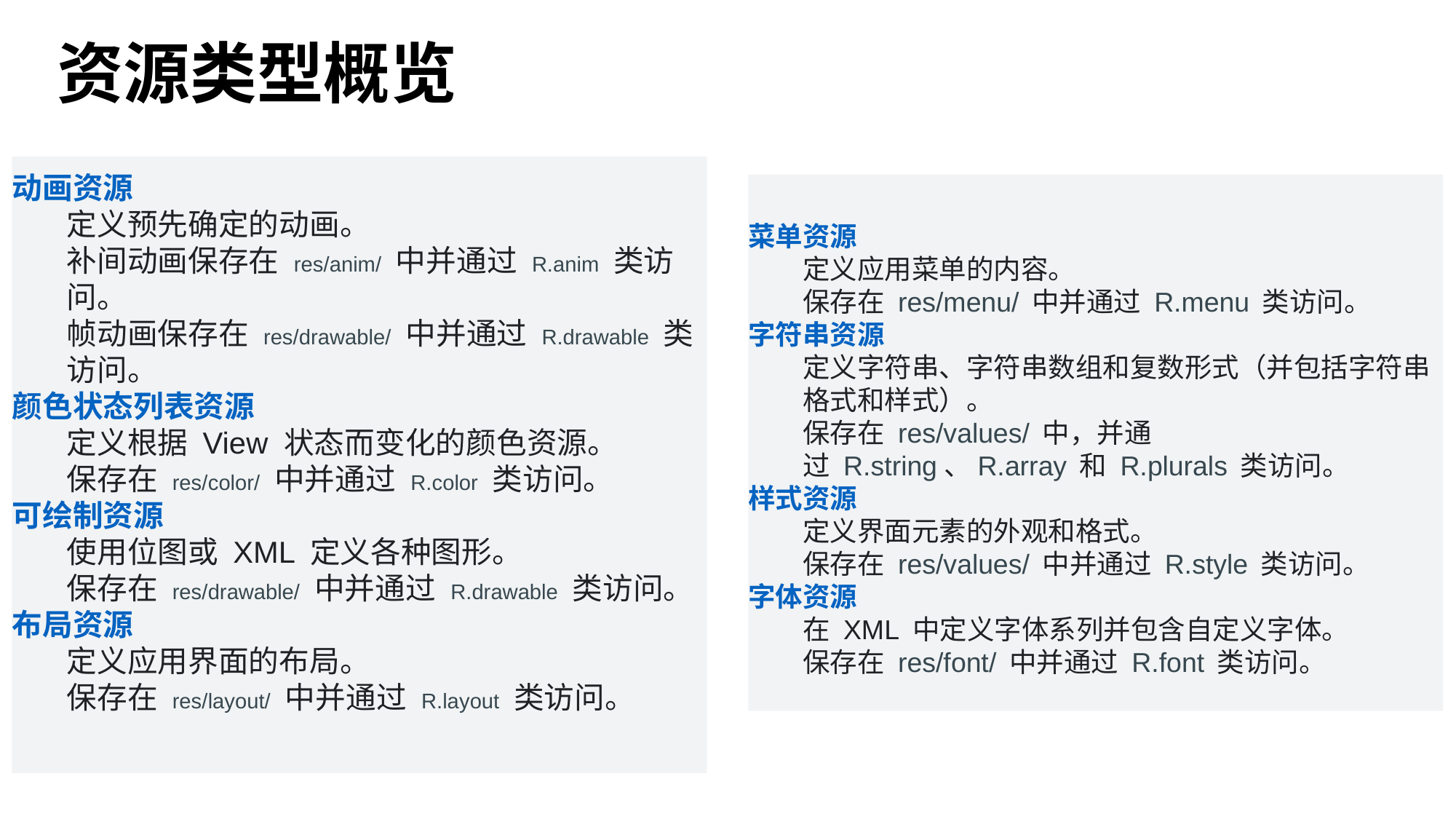

# 资源类型概览
动画资源
	定义预先确定的动画。
补间动画保存在 res/anim/ 中并通过 R.anim 类访问。
帧动画保存在 res/drawable/ 中并通过 R.drawable 类访问。
颜色状态列表资源
	定义根据 View 状态而变化的颜色资源。
保存在 res/color/ 中并通过 R.color 类访问。
可绘制资源
	使用位图或 XML 定义各种图形。
保存在 res/drawable/ 中并通过 R.drawable 类访问。
布局资源
	定义应用界面的布局。
保存在 res/layout/ 中并通过 R.layout 类访问。

菜单资源
	定义应用菜单的内容。
保存在 res/menu/ 中并通过 R.menu 类访问。
字符串资源
	定义字符串、字符串数组和复数形式（并包括字符串格式和样式）。
保存在 res/values/ 中，并通过 R.string、R.array 和 R.plurals 类访问。
样式资源
	定义界面元素的外观和格式。
保存在 res/values/ 中并通过 R.style 类访问。
字体资源
	在 XML 中定义字体系列并包含自定义字体。
保存在 res/font/ 中并通过 R.font 类访问。